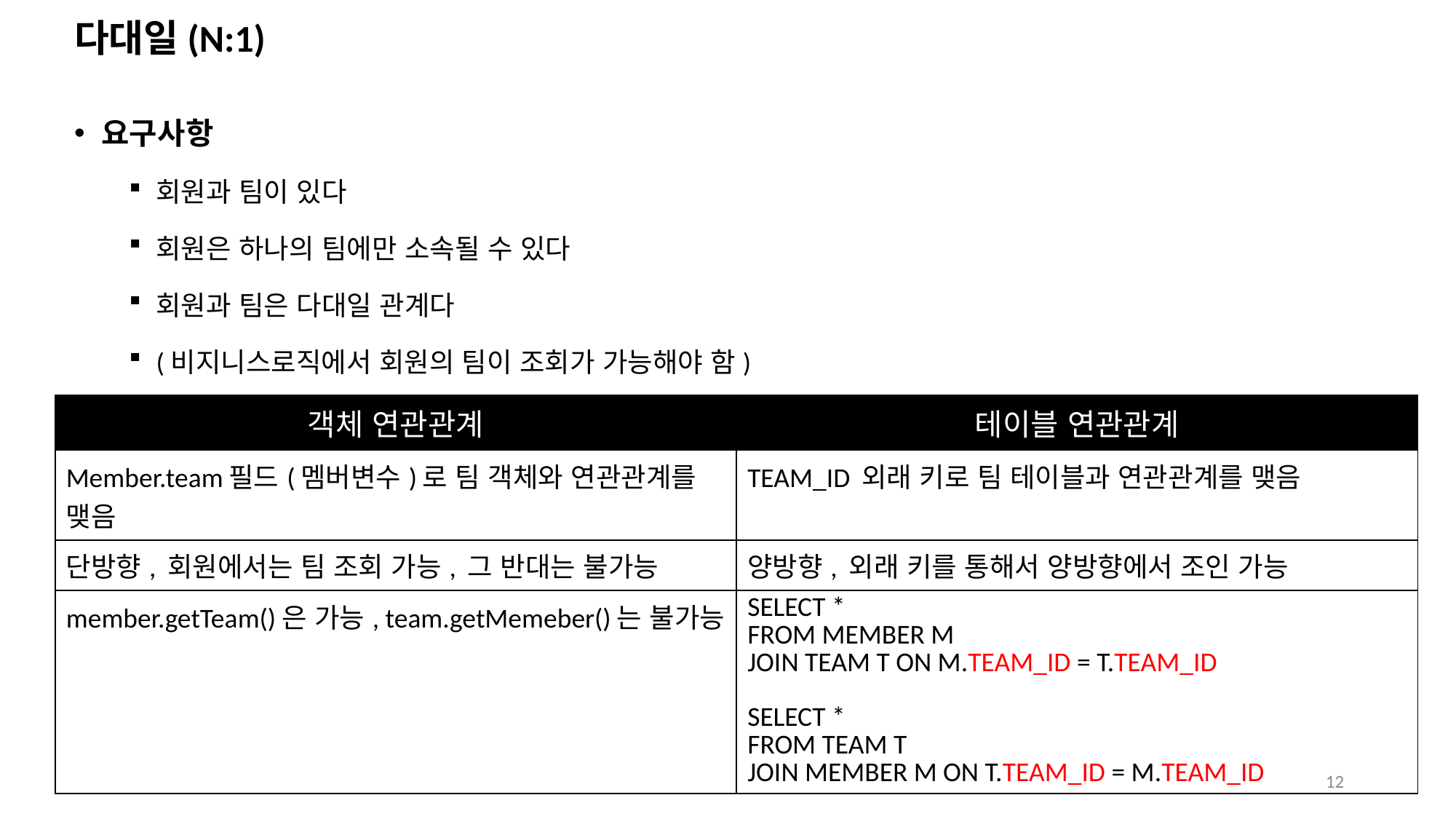

# 다대일(N:1)
요구사항
회원과 팀이 있다
회원은 하나의 팀에만 소속될 수 있다
회원과 팀은 다대일 관계다
(비지니스로직에서 회원의 팀이 조회가 가능해야 함)
| 객체 연관관계 | 테이블 연관관계 |
| --- | --- |
| Member.team필드(멤버변수)로 팀 객체와 연관관계를 맺음 | TEAM\_ID 외래 키로 팀 테이블과 연관관계를 맺음 |
| 단방향, 회원에서는 팀 조회 가능, 그 반대는 불가능 | 양방향, 외래 키를 통해서 양방향에서 조인 가능 |
| member.getTeam()은 가능, team.getMemeber()는 불가능 | SELECT \* FROM MEMBER M JOIN TEAM T ON M.TEAM\_ID = T.TEAM\_ID SELECT \* FROM TEAM T JOIN MEMBER M ON T.TEAM\_ID = M.TEAM\_ID |
12